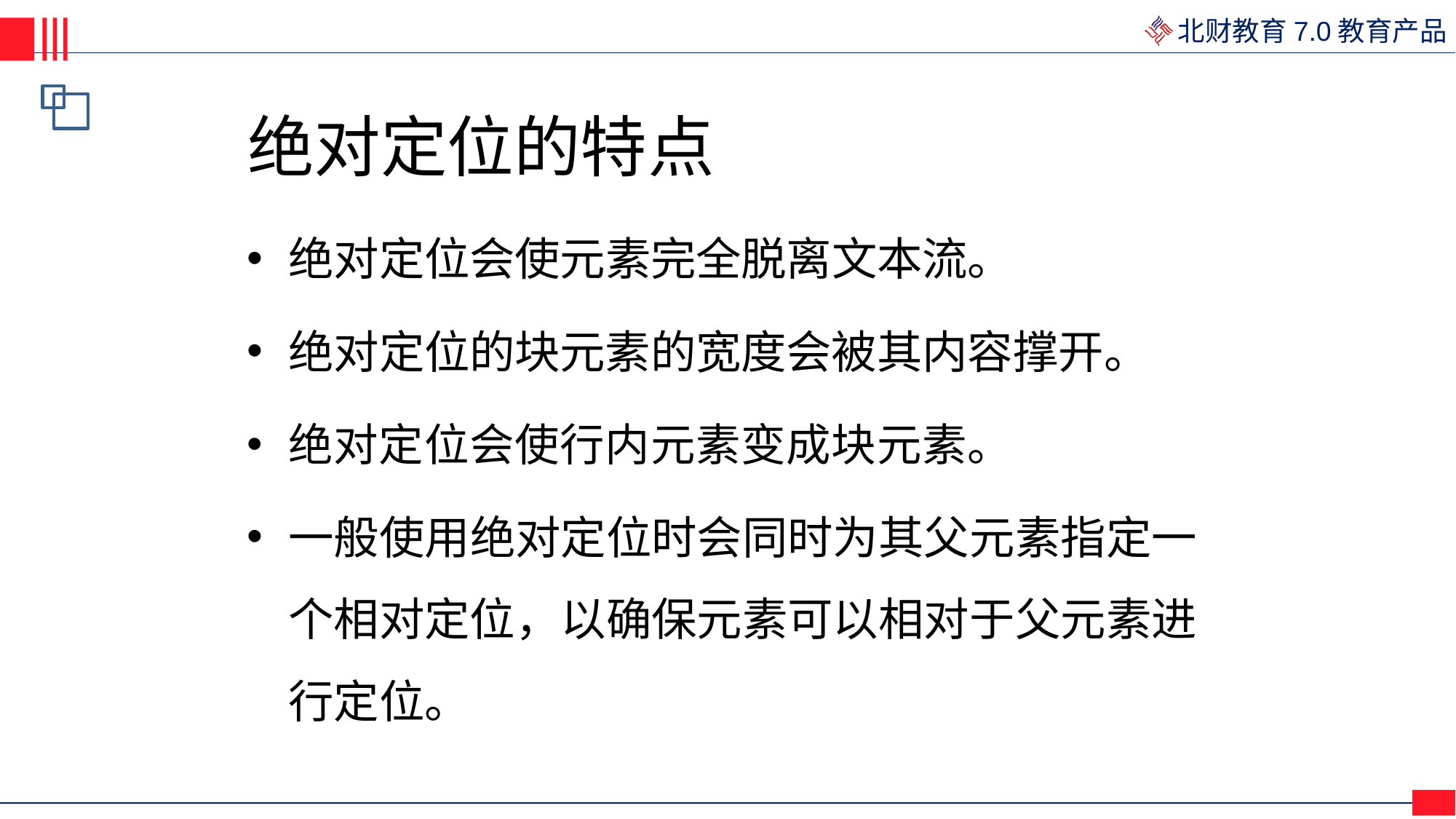

# 绝对定位的特点
绝对定位会使元素完全脱离文本流。
绝对定位的块元素的宽度会被其内容撑开。
绝对定位会使行内元素变成块元素。
一般使用绝对定位时会同时为其父元素指定一 个相对定位，以确保元素可以相对于父元素进 行定位。